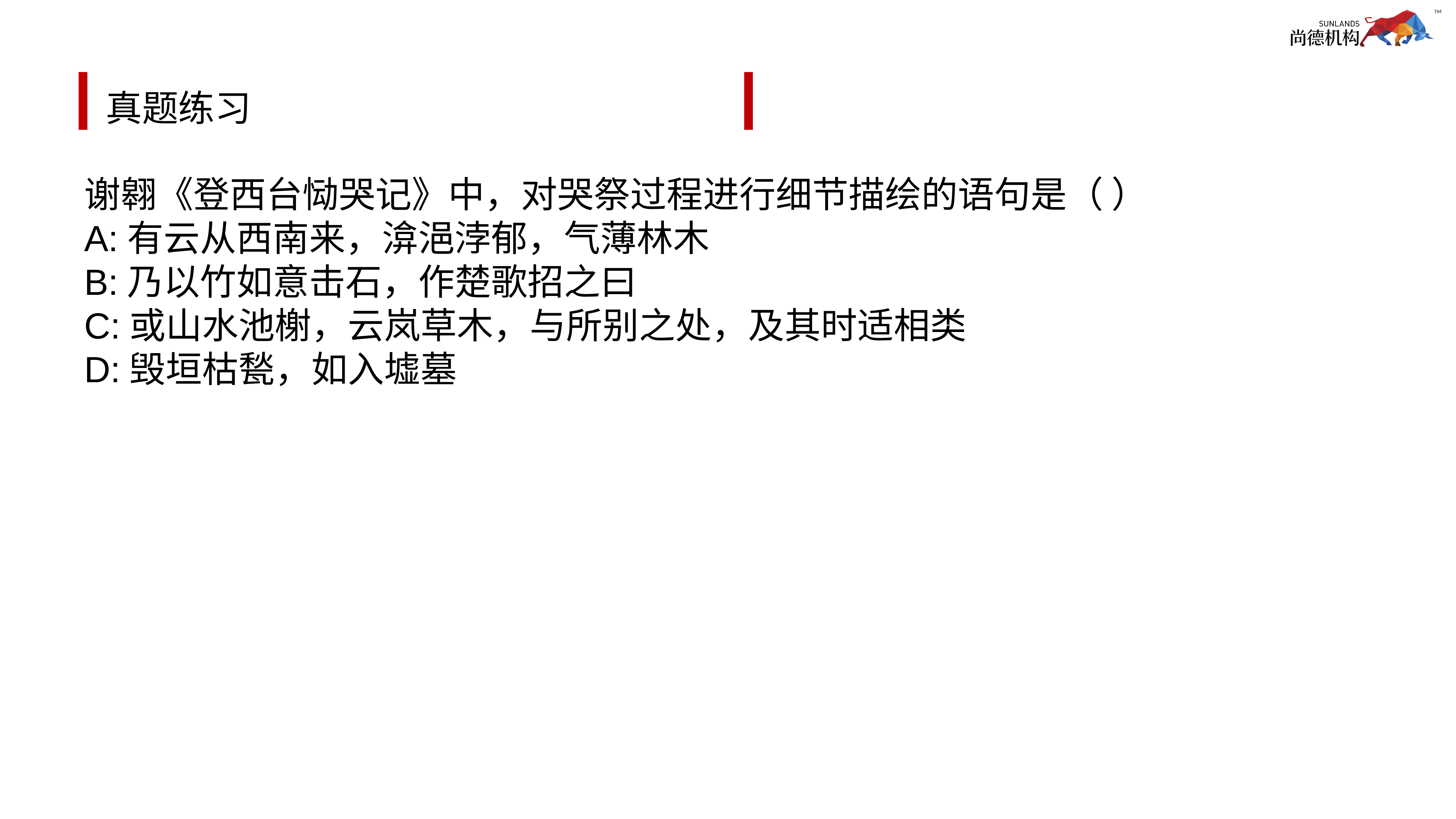

# 真题练习
谢翱《登西台恸哭记》中，对哭祭过程进行细节描绘的语句是（ ）
A:有云从西南来，渰浥浡郁，气薄林木
B:乃以竹如意击石，作楚歌招之曰
C:或山水池榭，云岚草木，与所别之处，及其时适相类
D:毁垣枯甃，如入墟墓